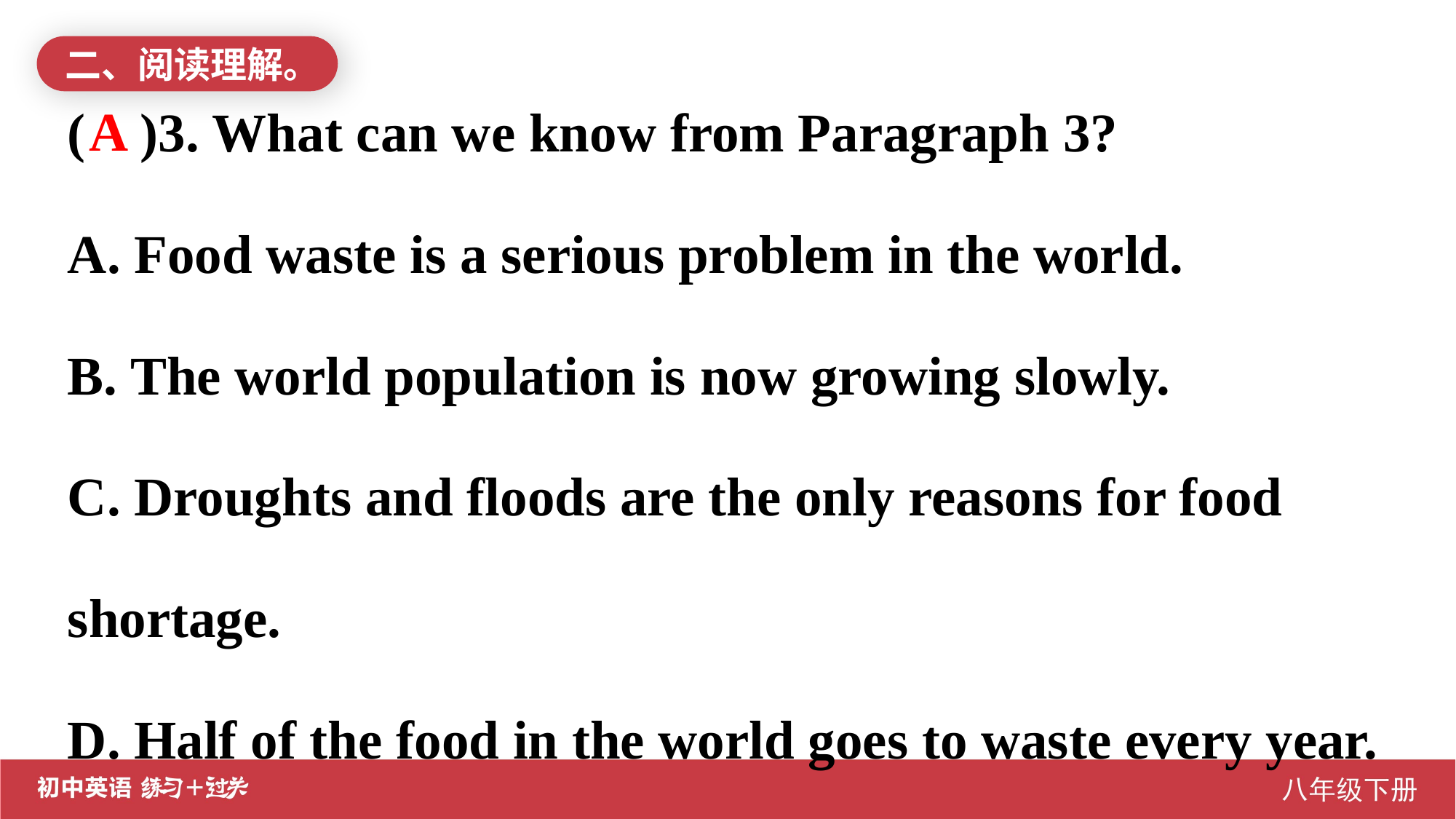

二、阅读理解。
(    )3. What can we know from Paragraph 3?
A. Food waste is a serious problem in the world.
B. The world population is now growing slowly.
C. Droughts and floods are the only reasons for food shortage.
D. Half of the food in the world goes to waste every year.
A